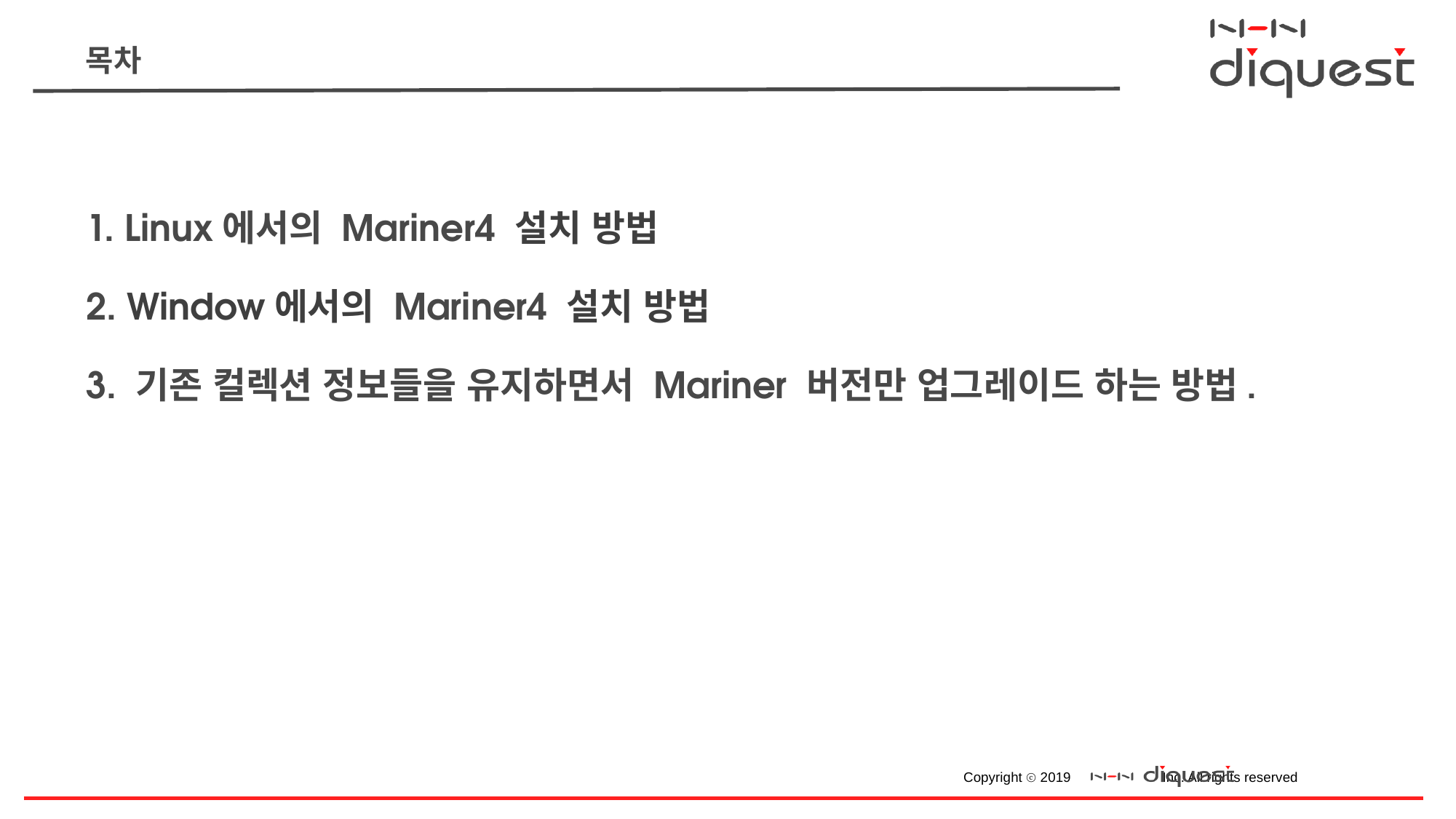

# 목차

1. Linux에서의 Mariner4 설치 방법

2. Window에서의 Mariner4 설치 방법

3. 기존 컬렉션 정보들을 유지하면서 Mariner 버전만 업그레이드 하는 방법.